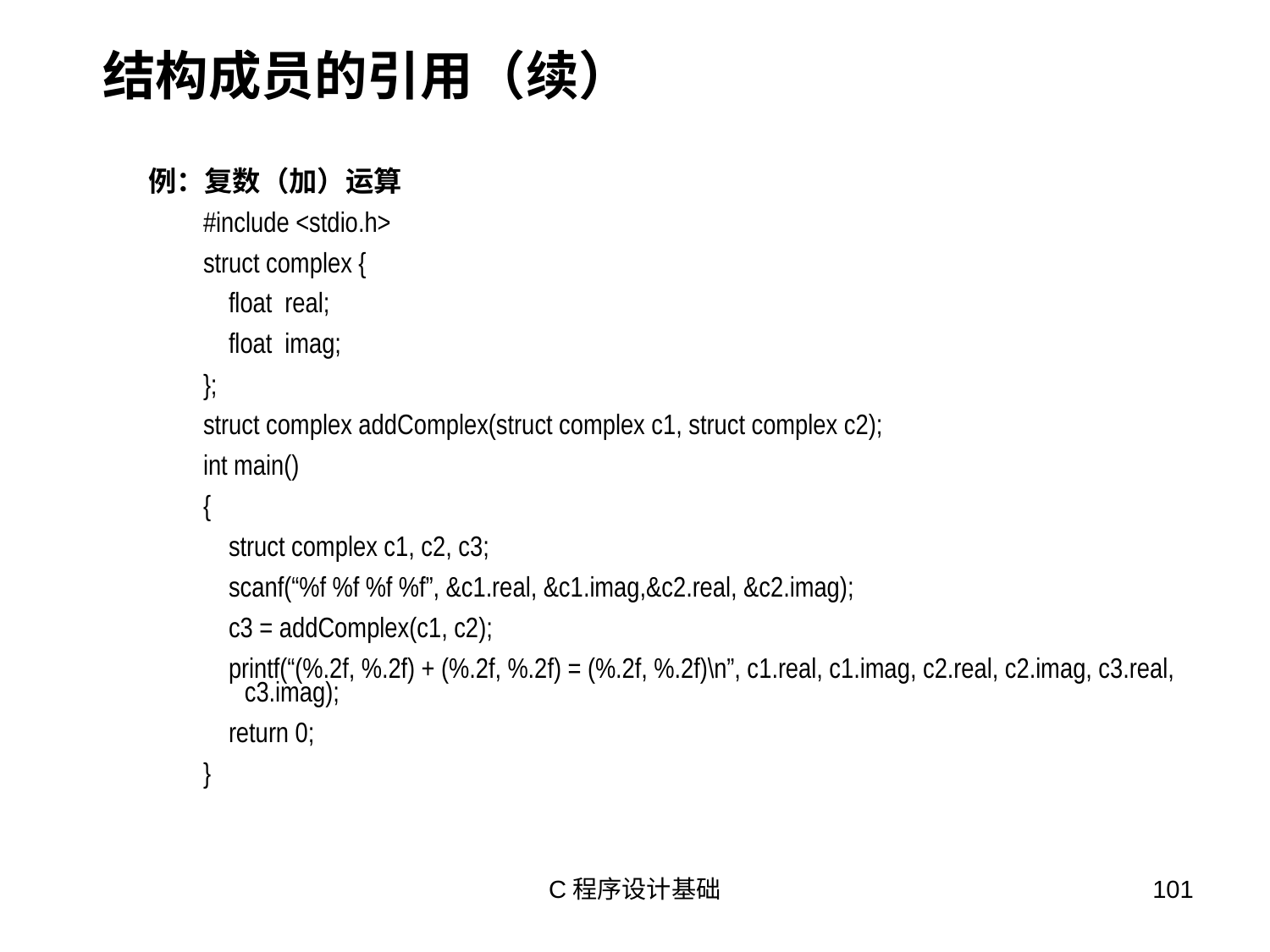

# 结构成员的引用（续）
例：复数（加）运算
#include <stdio.h>
struct complex {
    float  real;
    float  imag;
};
struct complex addComplex(struct complex c1, struct complex c2);
int main()
{
    struct complex c1, c2, c3;
    scanf(“%f %f %f %f”, &c1.real, &c1.imag,&c2.real, &c2.imag);
    c3 = addComplex(c1, c2);
    printf(“(%.2f, %.2f) + (%.2f, %.2f) = (%.2f, %.2f)\n”, c1.real, c1.imag, c2.real, c2.imag, c3.real, c3.imag);
    return 0;
}
C程序设计基础
101